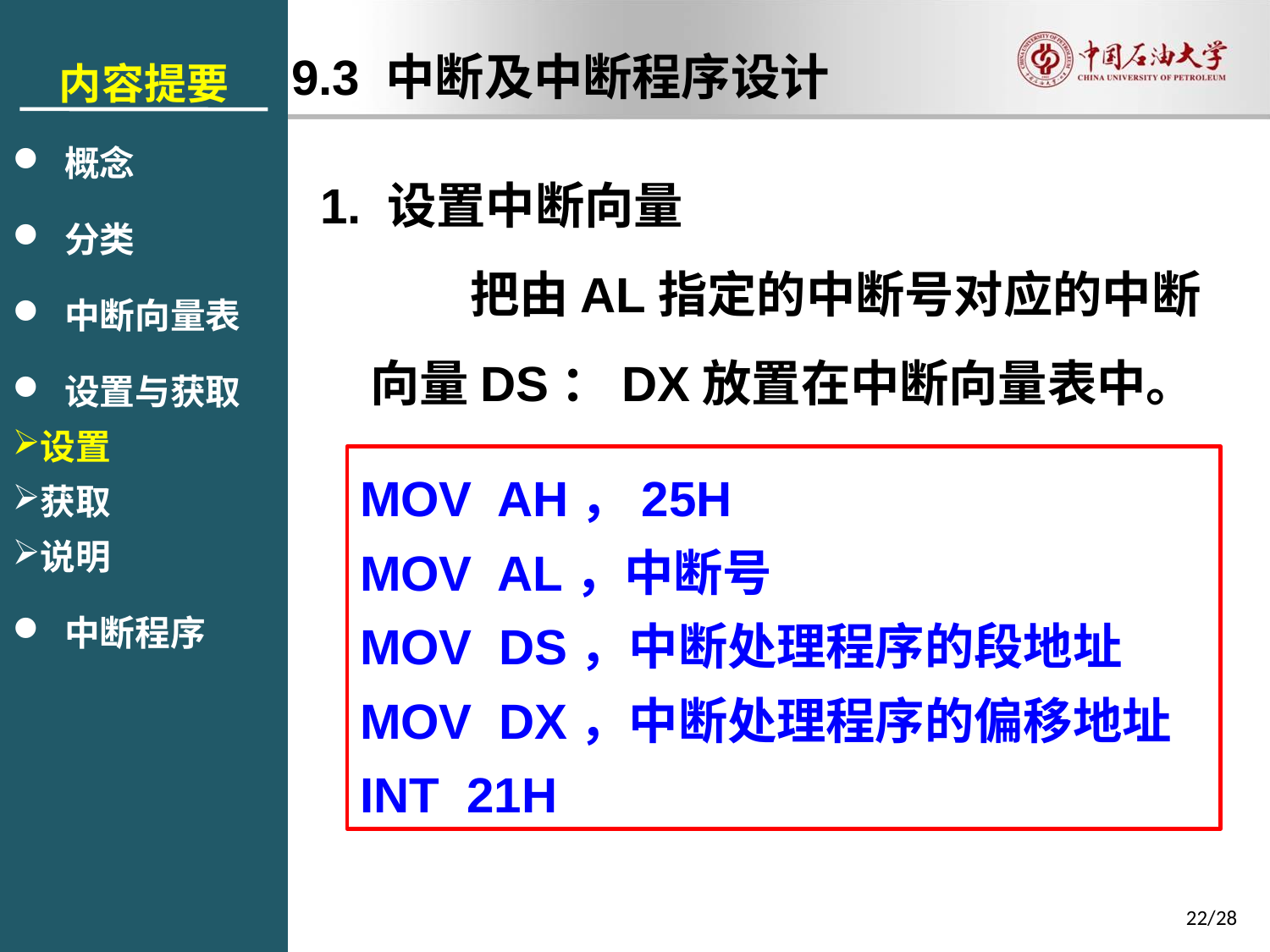

内容提要
 概念
 分类
 中断向量表
 设置与获取
设置
获取
说明
 中断程序
9.3 中断及中断程序设计
1. 设置中断向量
把由AL指定的中断号对应的中断向量DS：DX放置在中断向量表中。
MOV  AH，25H
MOV  AL，中断号
MOV  DS，中断处理程序的段地址
MOV  DX，中断处理程序的偏移地址
INT  21H
22/28